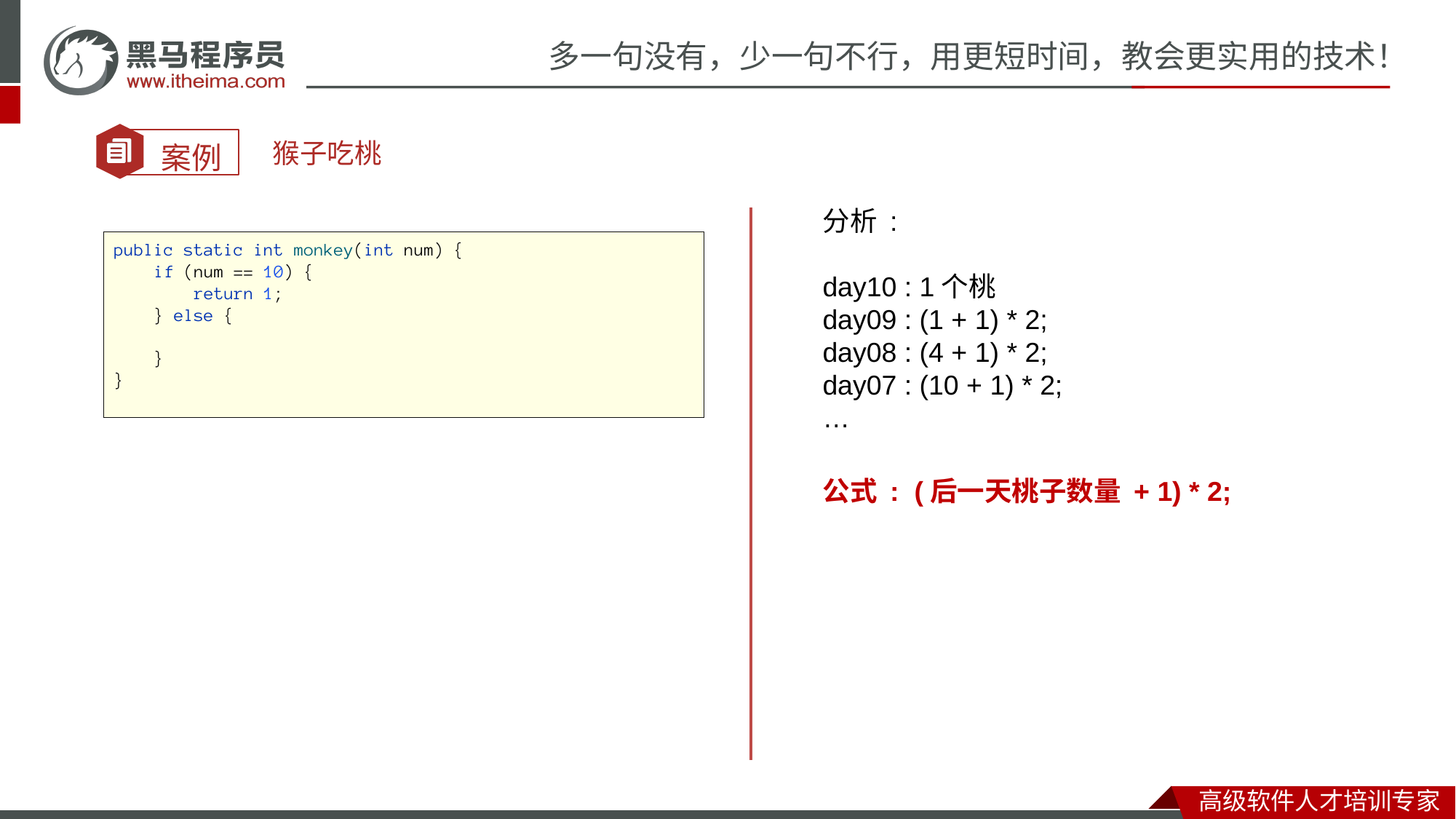

猴子吃桃
分析 :

day10 : 1个桃
day09 : (1 + 1) * 2;
day08 : (4 + 1) * 2;
day07 : (10 + 1) * 2;
…
public static int monkey(int num) {
    if (num == 10) {
        return 1;
    } else {
    }
}

公式 :  (后一天桃子数量 + 1) * 2;